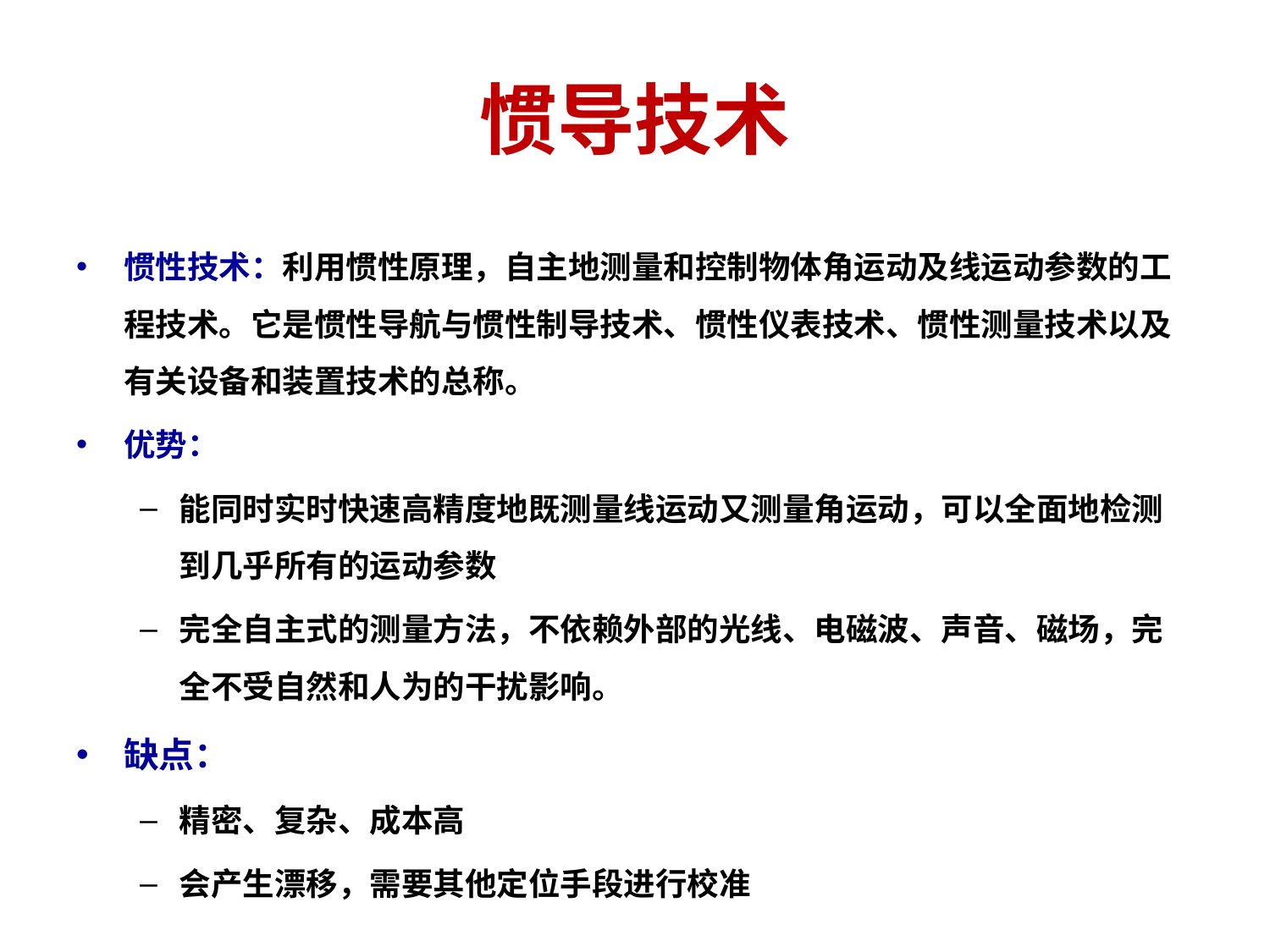

# 惯导技术
惯性技术：利用惯性原理，自主地测量和控制物体角运动及线运动参数的工程技术。它是惯性导航与惯性制导技术、惯性仪表技术、惯性测量技术以及有关设备和装置技术的总称。
优势：
能同时实时快速高精度地既测量线运动又测量角运动，可以全面地检测到几乎所有的运动参数
完全自主式的测量方法，不依赖外部的光线、电磁波、声音、磁场，完全不受自然和人为的干扰影响。
缺点：
精密、复杂、成本高
会产生漂移，需要其他定位手段进行校准